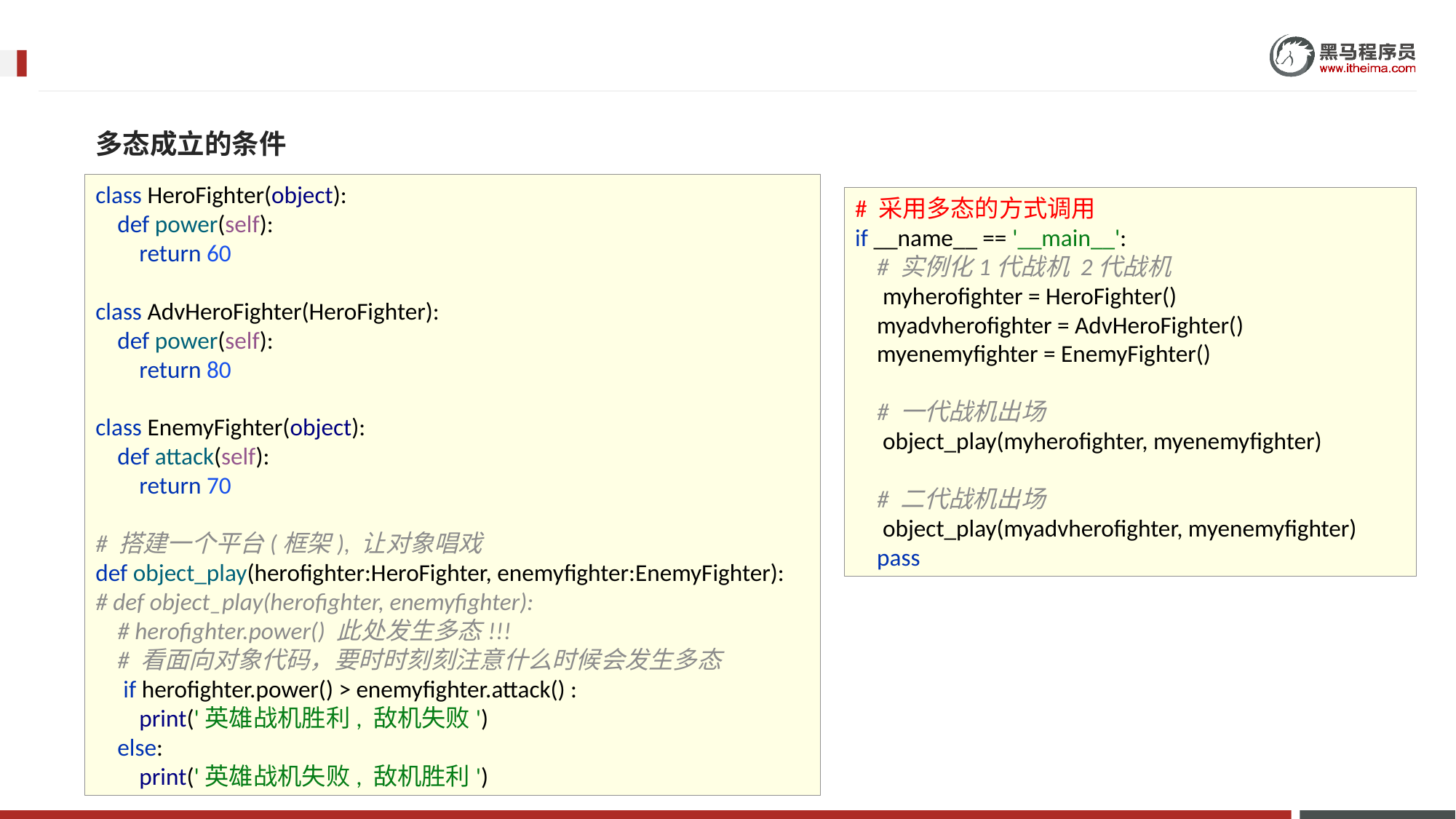

多态成立的条件
class HeroFighter(object):
    def power(self):
        return 60
class AdvHeroFighter(HeroFighter):
    def power(self):
        return 80
class EnemyFighter(object):
    def attack(self):
        return 70
# 搭建一个平台(框架), 让对象唱戏
def object_play(herofighter:HeroFighter, enemyfighter:EnemyFighter):
# def object_play(herofighter, enemyfighter):
    # herofighter.power() 此处发生多态!!!
    # 看面向对象代码，要时时刻刻注意什么时候会发生多态
    if herofighter.power() > enemyfighter.attack() :
        print('英雄战机胜利, 敌机失败')
    else:
        print('英雄战机失败, 敌机胜利')
# 采用多态的方式调用
if __name__ == '__main__':
    # 实例化1代战机 2代战机
    myherofighter = HeroFighter()
    myadvherofighter = AdvHeroFighter()
    myenemyfighter = EnemyFighter()
    # 一代战机出场
    object_play(myherofighter, myenemyfighter)
    # 二代战机出场
    object_play(myadvherofighter, myenemyfighter)
    pass